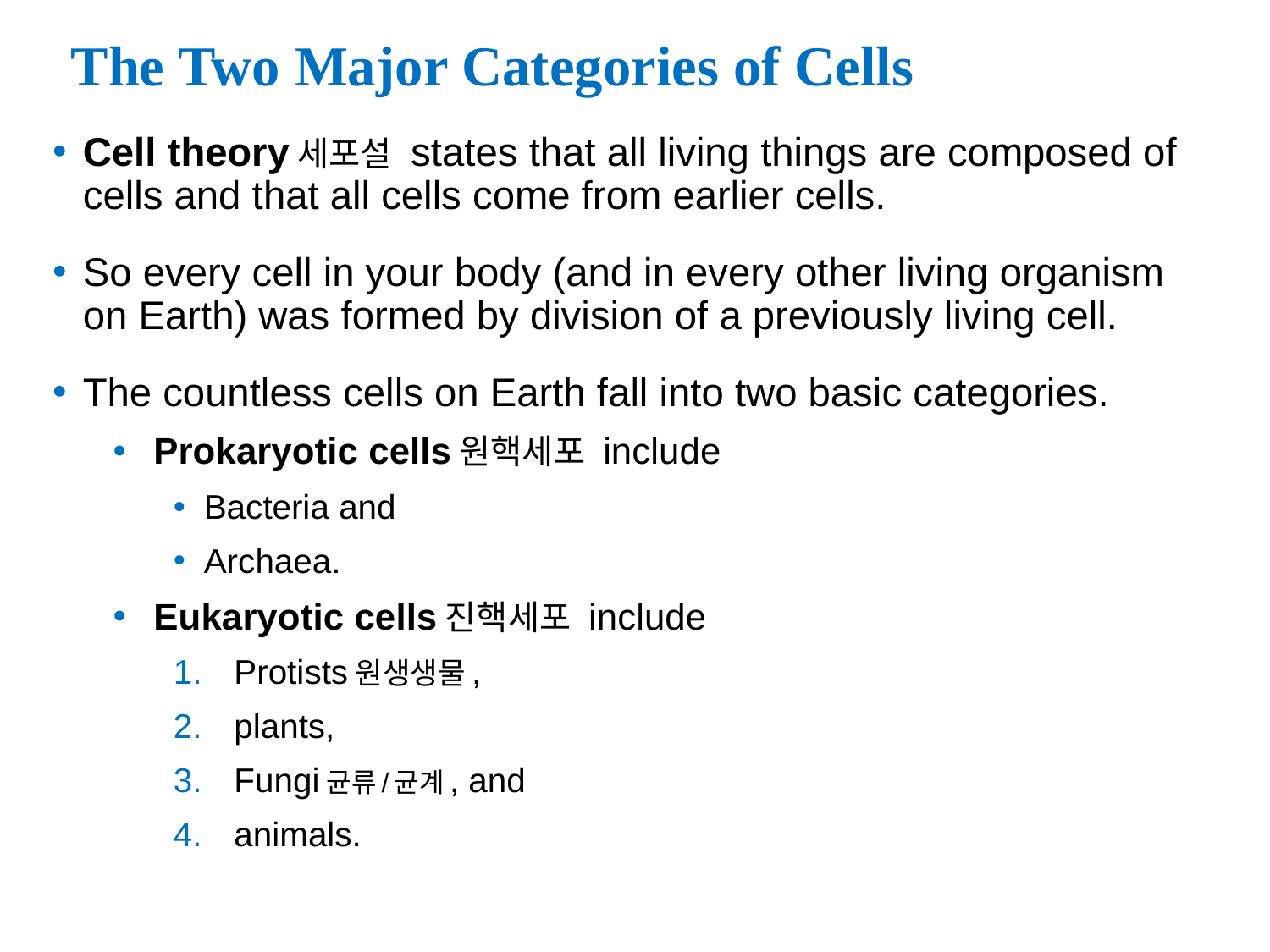

# The Two Major Categories of Cells
Cell theory세포설 states that all living things are composed of cells and that all cells come from earlier cells.
So every cell in your body (and in every other living organism on Earth) was formed by division of a previously living cell.
The countless cells on Earth fall into two basic categories.
 Prokaryotic cells원핵세포 include
Bacteria and
Archaea.
 Eukaryotic cells진핵세포 include
Protists원생생물,
plants,
Fungi균류/균계, and
animals.